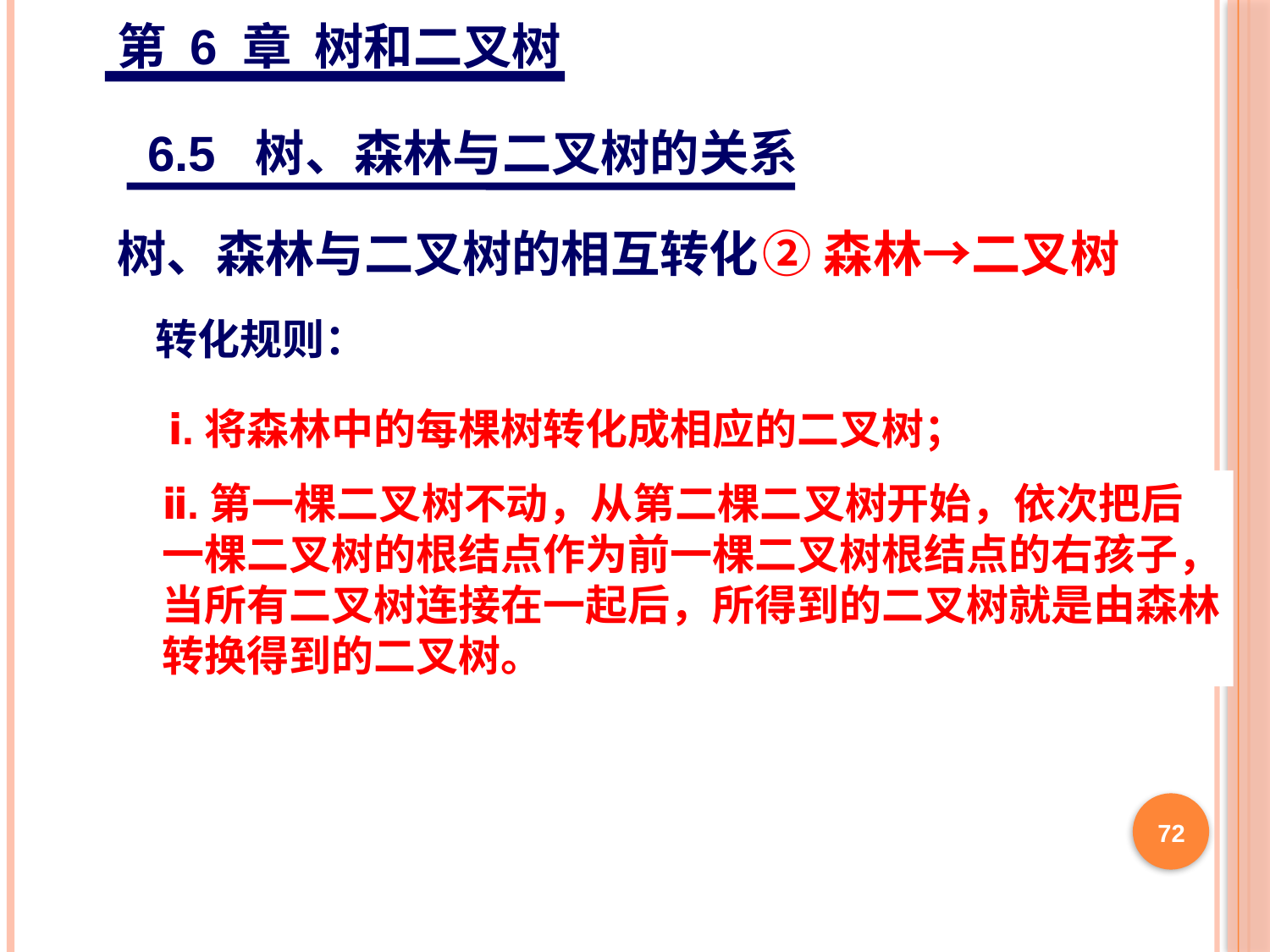

第 6 章  树和二叉树

6.5  树、森林与二叉树的关系

树、森林与二叉树的相互转化
②森林→二叉树
转化规则：
ⅰ.将森林中的每棵树转化成相应的二叉树；
ⅱ.第一棵二叉树不动，从第二棵二叉树开始，依次把后
一棵二叉树的根结点作为前一棵二叉树根结点的右孩子，
当所有二叉树连接在一起后，所得到的二叉树就是由森林
转换得到的二叉树。
72